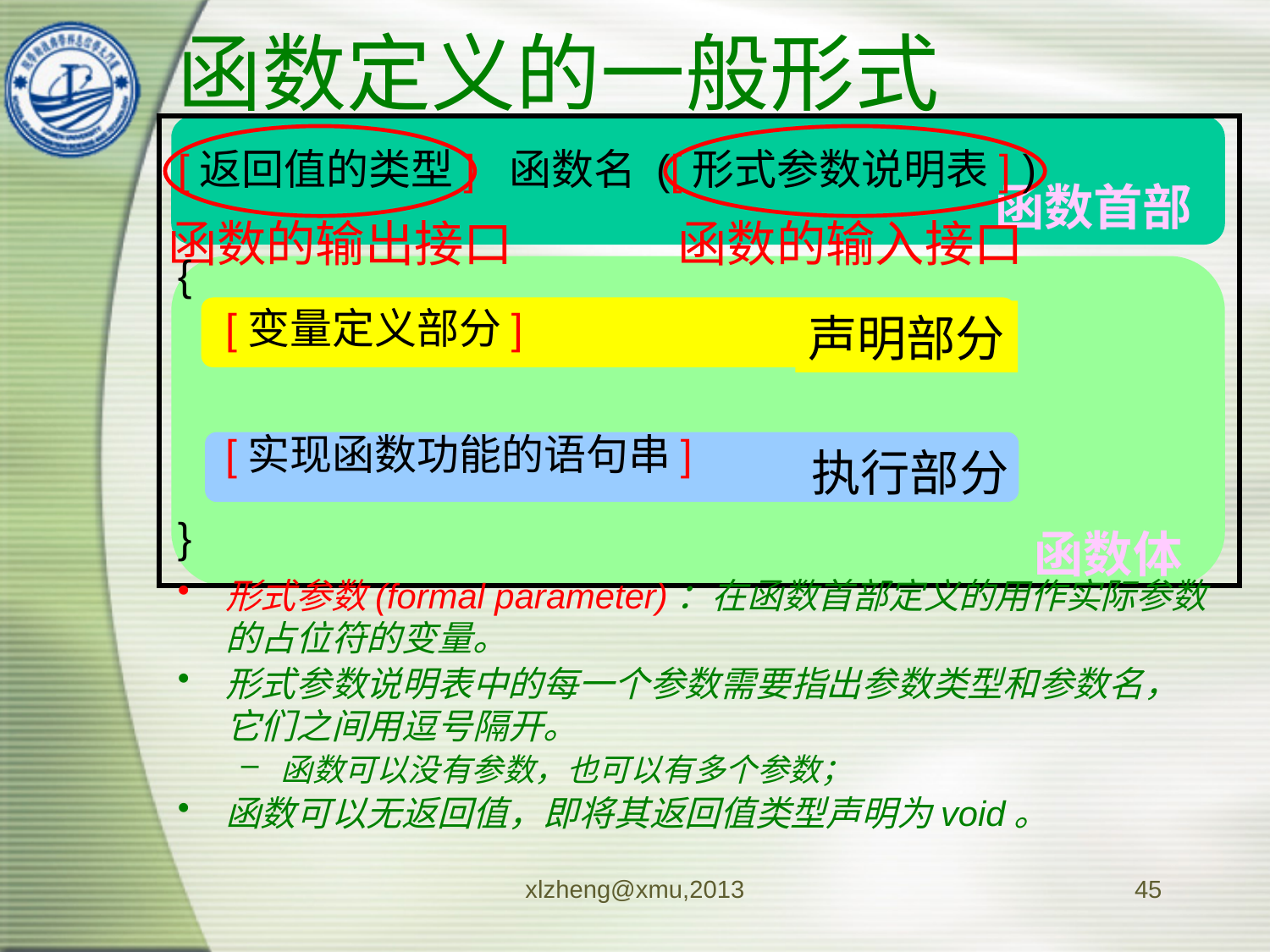

# 函数定义的一般形式

函数首部

函数的输出接口

函数的输入接口
[返回值的类型]  函数名 ([形式参数说明表] )
{
[变量定义部分]
	[实现函数功能的语句串]
}
形式参数(formal parameter)：在函数首部定义的用作实际参数的占位符的变量。
形式参数说明表中的每一个参数需要指出参数类型和参数名，它们之间用逗号隔开。
函数可以没有参数，也可以有多个参数；
函数可以无返回值，即将其返回值类型声明为void。

函数体

声明部分

执行部分
xlzheng@xmu,2013
45